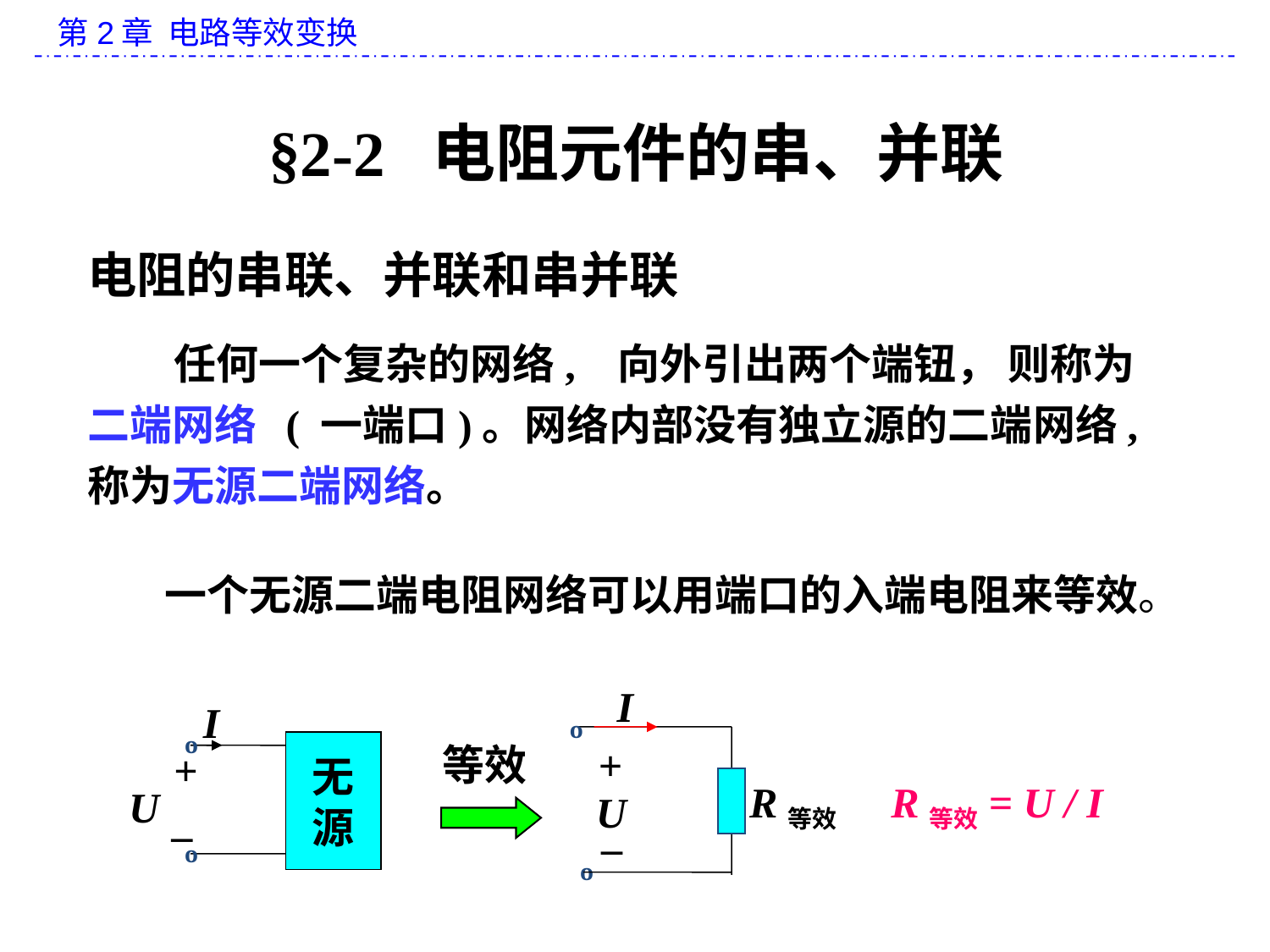

§2-2  电阻元件的串、并联
电阻的串联、并联和串并联
        任何一个复杂的网络,   向外引出两个端钮， 则称为二端网络  ( 一端口)。网络内部没有独立源的二端网络,  称为无源二端网络。
        一个无源二端电阻网络可以用端口的入端电阻来等效。
I
º

+

R等效
U
_
º

I
º
无
源
+

U
_
º

等效

R等效= U / I